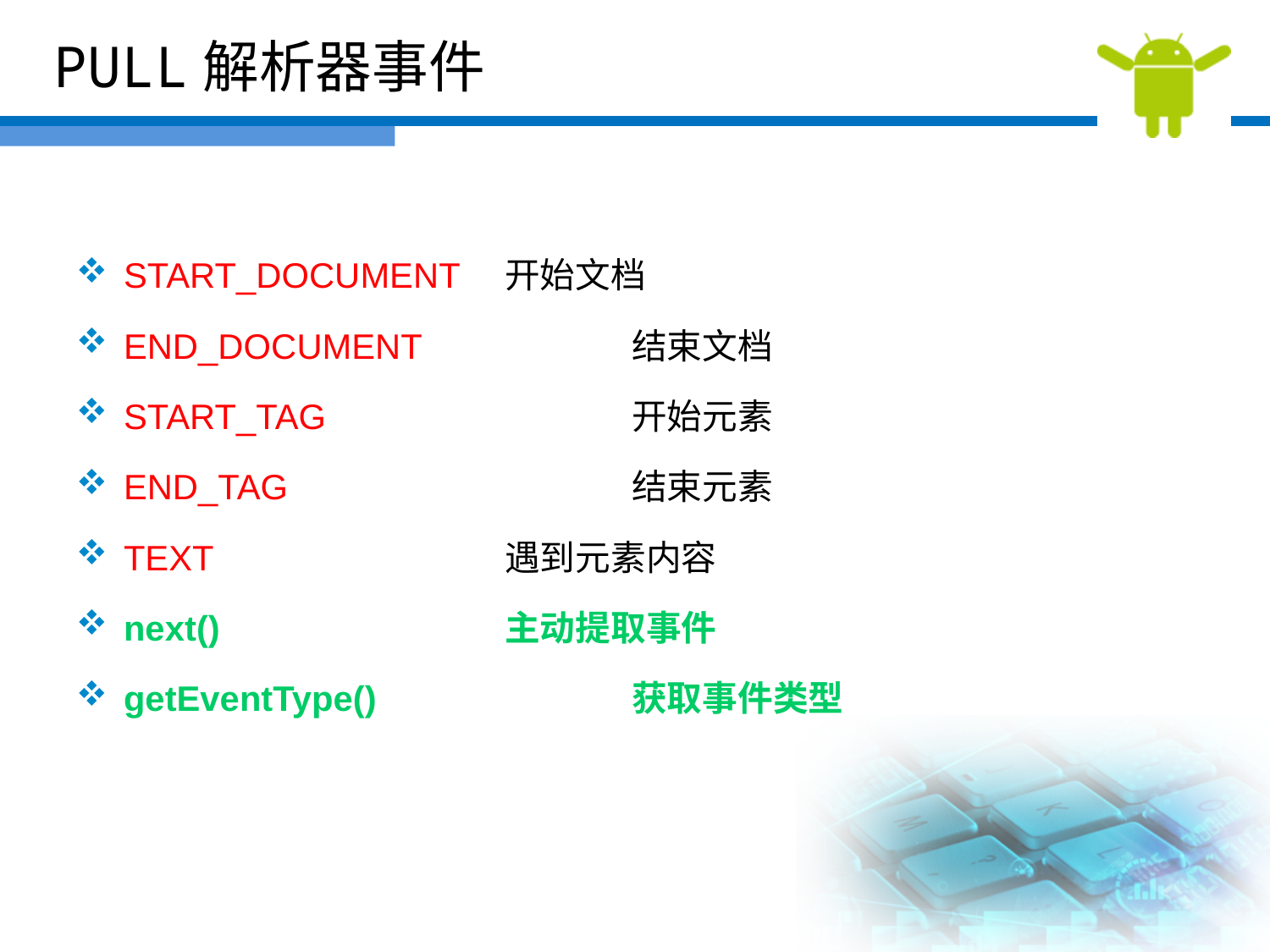

PULL解析器事件
START_DOCUMENT 	开始文档
END_DOCUMENT 		结束文档
START_TAG 			开始元素
END_TAG 			结束元素
TEXT 			遇到元素内容
next() 			主动提取事件
getEventType() 		获取事件类型